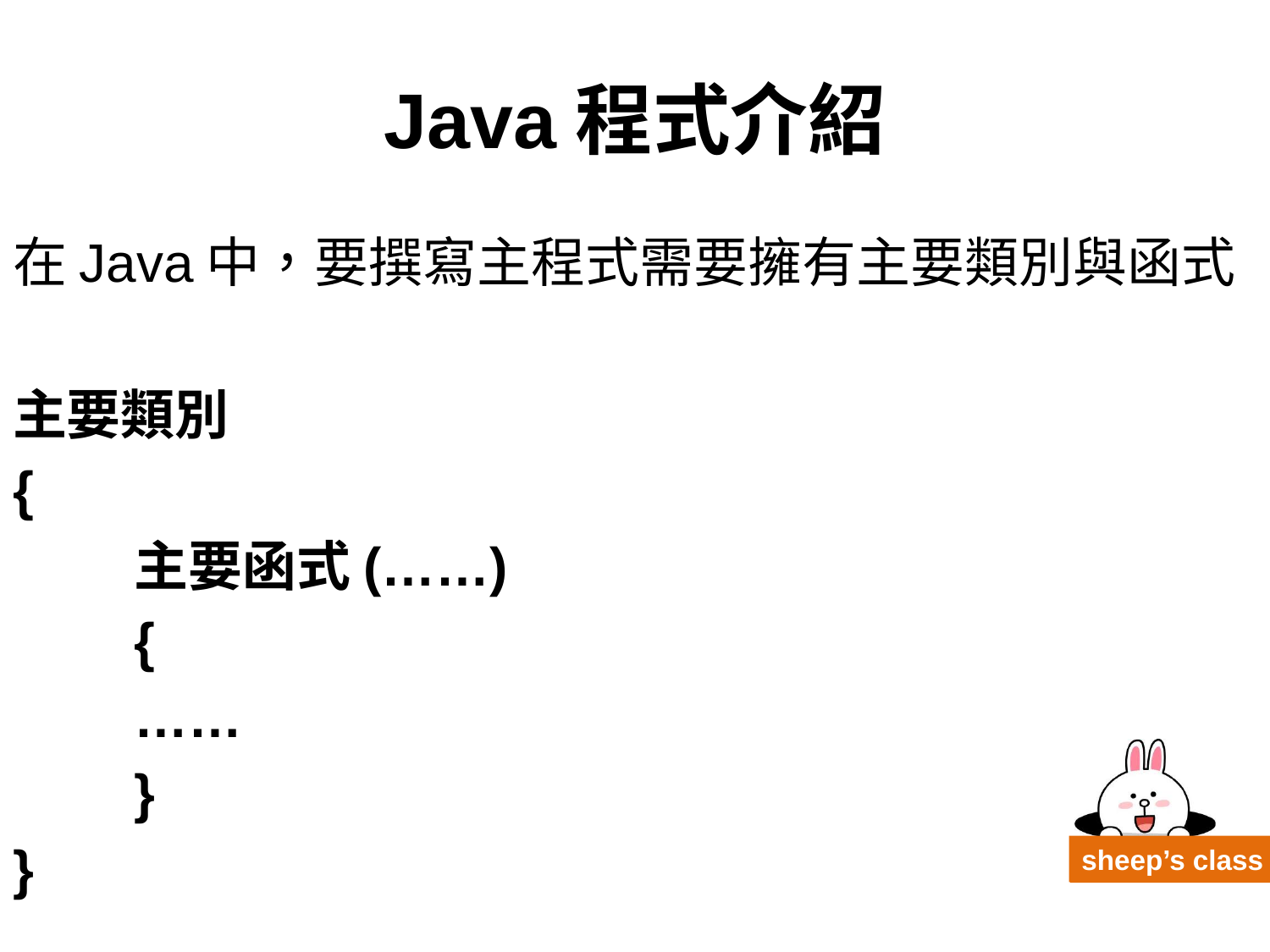

# Java程式介紹
在Java中，要撰寫主程式需要擁有主要類別與函式

主要類別
{
	主要函式(……)
	{
		……
	}
}